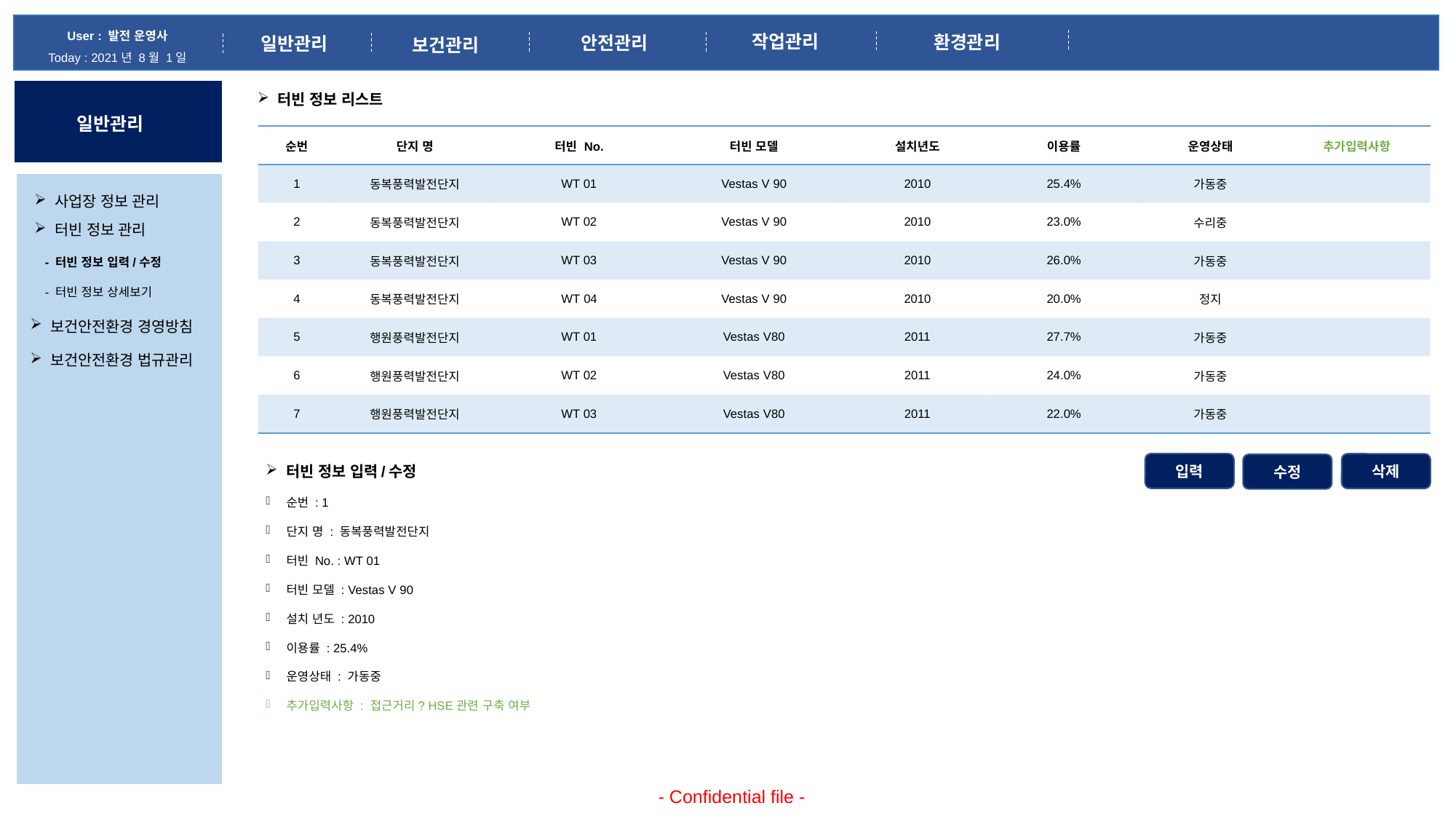

User : 발전 운영사
Today : 2021년 8월 1일
작업관리
환경관리
안전관리
일반관리
보건관리

터빈 정보 리스트
일반관리
| 순번 | 단지 명 | 터빈 No. | 터빈 모델 | 설치년도 | 이용률 | 운영상태 | 추가입력사항 |
| --- | --- | --- | --- | --- | --- | --- | --- |
| 1 | 동복풍력발전단지 | WT 01 | Vestas V 90 | 2010 | 25.4% | 가동중 |  |
| 2 | 동복풍력발전단지 | WT 02 | Vestas V 90 | 2010 | 23.0% | 수리중 |  |
| 3 | 동복풍력발전단지 | WT 03 | Vestas V 90 | 2010 | 26.0% | 가동중 |  |
| 4 | 동복풍력발전단지 | WT 04 | Vestas V 90 | 2010 | 20.0% | 정지 |  |
| 5 | 행원풍력발전단지 | WT 01 | Vestas V80 | 2011 | 27.7% | 가동중 |  |
| 6 | 행원풍력발전단지 | WT 02 | Vestas V80 | 2011 | 24.0% | 가동중 |  |
| 7 | 행원풍력발전단지 | WT 03 | Vestas V80 | 2011 | 22.0% | 가동중 |  |

사업장 정보 관리
터빈 정보 관리
- 터빈 정보 입력/수정
- 터빈 정보 상세보기
보건안전환경 경영방침
보건안전환경 법규관리
입력
삭제
수정
터빈 정보 입력/수정

순번 : 1

단지 명 : 동복풍력발전단지

터빈 No. : WT 01

터빈 모델 : Vestas V 90

설치 년도 : 2010

이용률 : 25.4%

운영상태 : 가동중

추가입력사항 : 접근거리? HSE관련 구축 여부
- Confidential file -